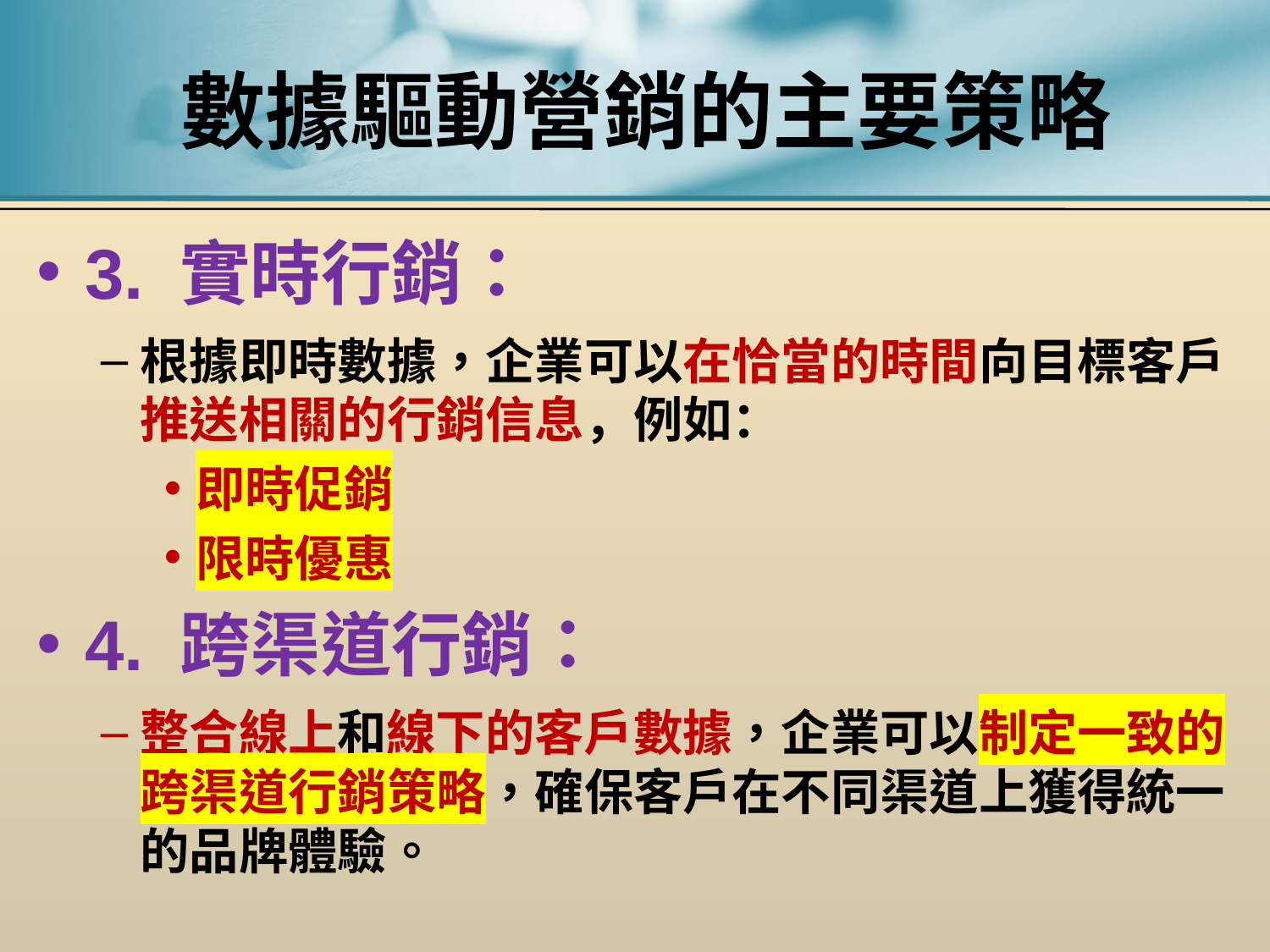

# 數據驅動營銷的主要策略
3. 實時行銷：
根據即時數據，企業可以在恰當的時間向目標客戶推送相關的行銷信息，例如：
即時促銷
限時優惠
4. 跨渠道行銷：
整合線上和線下的客戶數據，企業可以制定一致的跨渠道行銷策略，確保客戶在不同渠道上獲得統一的品牌體驗。